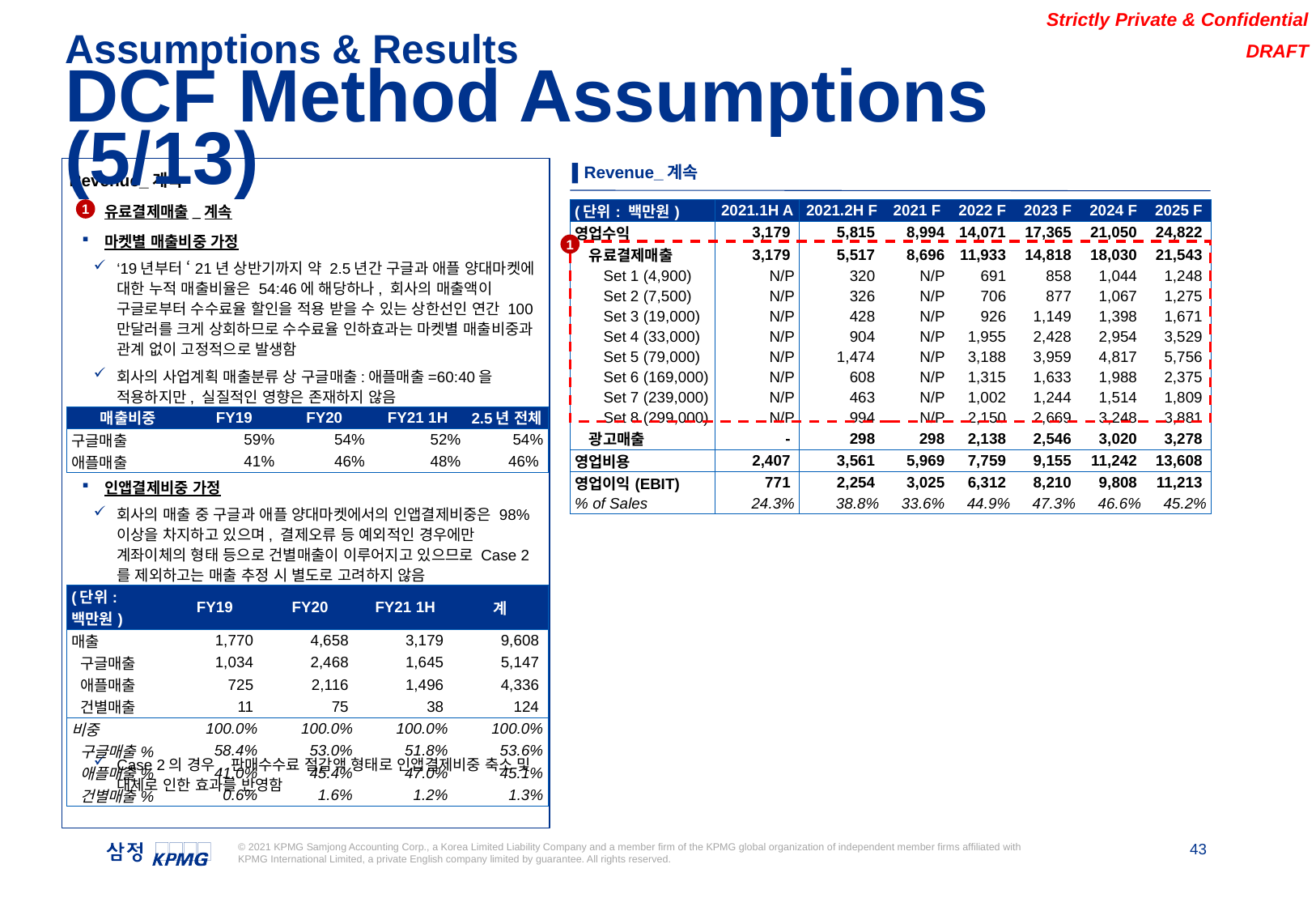

Assumptions & Results
DCF Method Assumptions (5/13)
▌Revenue_계속

Revenue_계속
유료결제매출_계속
마켓별 매출비중 가정
‘19년부터 ‘21년 상반기까지 약 2.5년간 구글과 애플 양대마켓에 대한 누적 매출비율은 54:46에 해당하나, 회사의 매출액이 구글로부터 수수료율 할인을 적용 받을 수 있는 상한선인 연간 100만달러를 크게 상회하므로 수수료율 인하효과는 마켓별 매출비중과 관계 없이 고정적으로 발생함
회사의 사업계획 매출분류 상 구글매출:애플매출=60:40을 적용하지만, 실질적인 영향은 존재하지 않음

인앱결제비중 가정
회사의 매출 중 구글과 애플 양대마켓에서의 인앱결제비중은 98% 이상을 차지하고 있으며, 결제오류 등 예외적인 경우에만 계좌이체의 형태 등으로 건별매출이 이루어지고 있으므로 Case 2를 제외하고는 매출 추정 시 별도로 고려하지 않음

Case 2의 경우, 판매수수료 절감액 형태로 인앱결제비중 축소 및 대체로 인한 효과를 반영함

1
| (단위: 백만원) | 2021.1H A | 2021.2H F | 2021 F | 2022 F | 2023 F | 2024 F | 2025 F |
| --- | --- | --- | --- | --- | --- | --- | --- |
| 영업수익 | 3,179 | 5,815 | 8,994 | 14,071 | 17,365 | 21,050 | 24,822 |
| 유료결제매출 | 3,179 | 5,517 | 8,696 | 11,933 | 14,818 | 18,030 | 21,543 |
| Set 1 (4,900) | N/P | 320 | N/P | 691 | 858 | 1,044 | 1,248 |
| Set 2 (7,500) | N/P | 326 | N/P | 706 | 877 | 1,067 | 1,275 |
| Set 3 (19,000) | N/P | 428 | N/P | 926 | 1,149 | 1,398 | 1,671 |
| Set 4 (33,000) | N/P | 904 | N/P | 1,955 | 2,428 | 2,954 | 3,529 |
| Set 5 (79,000) | N/P | 1,474 | N/P | 3,188 | 3,959 | 4,817 | 5,756 |
| Set 6 (169,000) | N/P | 608 | N/P | 1,315 | 1,633 | 1,988 | 2,375 |
| Set 7 (239,000) | N/P | 463 | N/P | 1,002 | 1,244 | 1,514 | 1,809 |
| Set 8 (299,000) | N/P | 994 | N/P | 2,150 | 2,669 | 3,248 | 3,881 |
| 광고매출 | - | 298 | 298 | 2,138 | 2,546 | 3,020 | 3,278 |
| 영업비용 | 2,407 | 3,561 | 5,969 | 7,759 | 9,155 | 11,242 | 13,608 |
| 영업이익(EBIT) | 771 | 2,254 | 3,025 | 6,312 | 8,210 | 9,808 | 11,213 |
| % of Sales | 24.3% | 38.8% | 33.6% | 44.9% | 47.3% | 46.6% | 45.2% |
1

| 매출비중 | FY19 | FY20 | FY21 1H | 2.5년 전체 |
| --- | --- | --- | --- | --- |
| 구글매출 | 59% | 54% | 52% | 54% |
| 애플매출 | 41% | 46% | 48% | 46% |
| (단위: 백만원) | FY19 | FY20 | FY21 1H | 계 |
| --- | --- | --- | --- | --- |
| 매출 | 1,770 | 4,658 | 3,179 | 9,608 |
| 구글매출 | 1,034 | 2,468 | 1,645 | 5,147 |
| 애플매출 | 725 | 2,116 | 1,496 | 4,336 |
| 건별매출 | 11 | 75 | 38 | 124 |
| 비중 | 100.0% | 100.0% | 100.0% | 100.0% |
| 구글매출% | 58.4% | 53.0% | 51.8% | 53.6% |
| 애플매출% | 41.0% | 45.4% | 47.0% | 45.1% |
| 건별매출% | 0.6% | 1.6% | 1.2% | 1.3% |